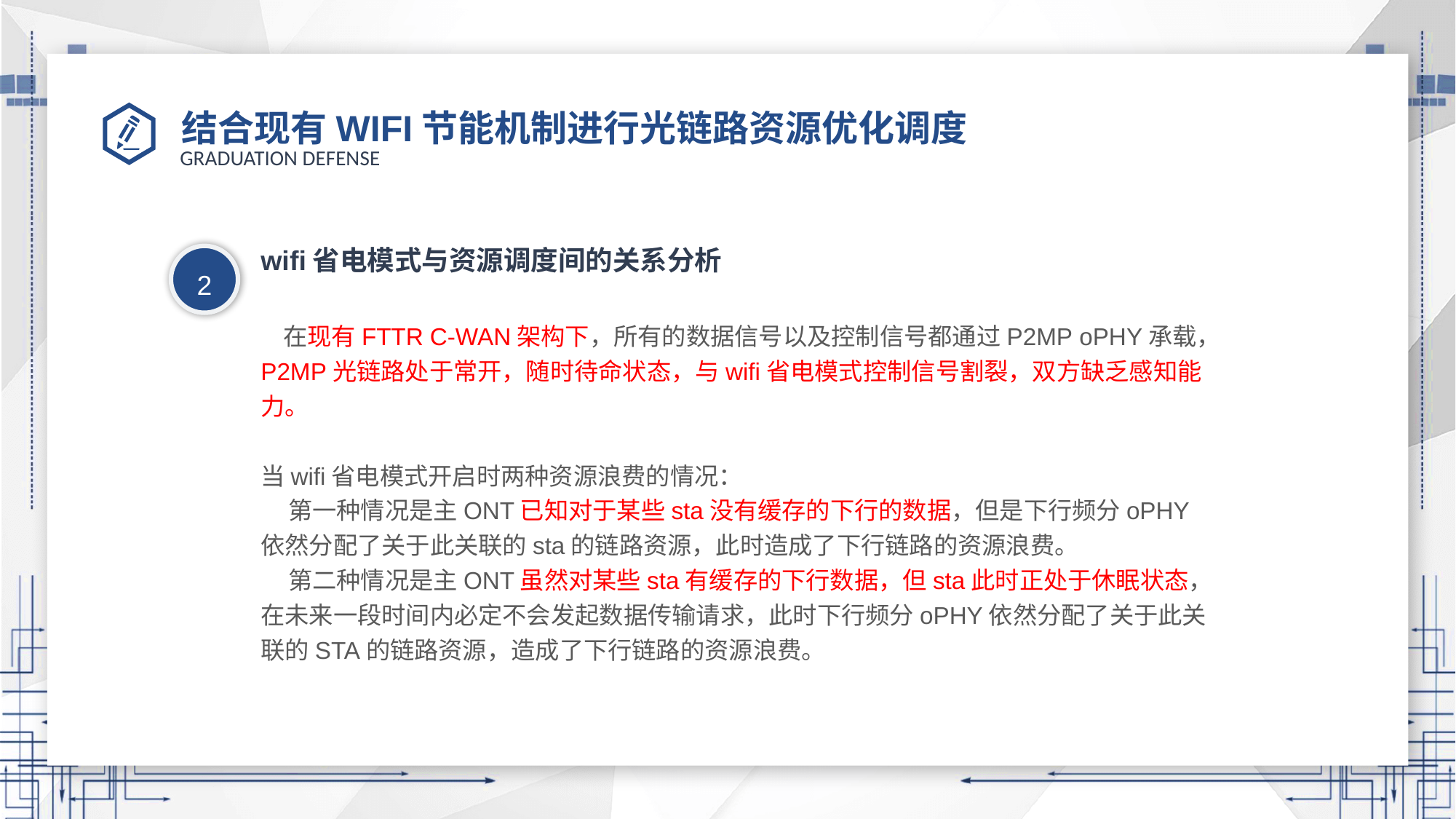

# 结合现有WIFI节能机制进行光链路资源优化调度
wifi省电模式与资源调度间的关系分析

    在现有FTTR C-WAN架构下，所有的数据信号以及控制信号都通过P2MP oPHY承载，P2MP光链路处于常开，随时待命状态，与wifi省电模式控制信号割裂，双方缺乏感知能力。

当wifi省电模式开启时两种资源浪费的情况：
    第一种情况是主ONT已知对于某些sta没有缓存的下行的数据，但是下行频分oPHY依然分配了关于此关联的sta的链路资源，此时造成了下行链路的资源浪费。
    第二种情况是主ONT虽然对某些sta有缓存的下行数据，但sta此时正处于休眠状态，在未来一段时间内必定不会发起数据传输请求，此时下行频分oPHY依然分配了关于此关联的STA的链路资源，造成了下行链路的资源浪费。
2